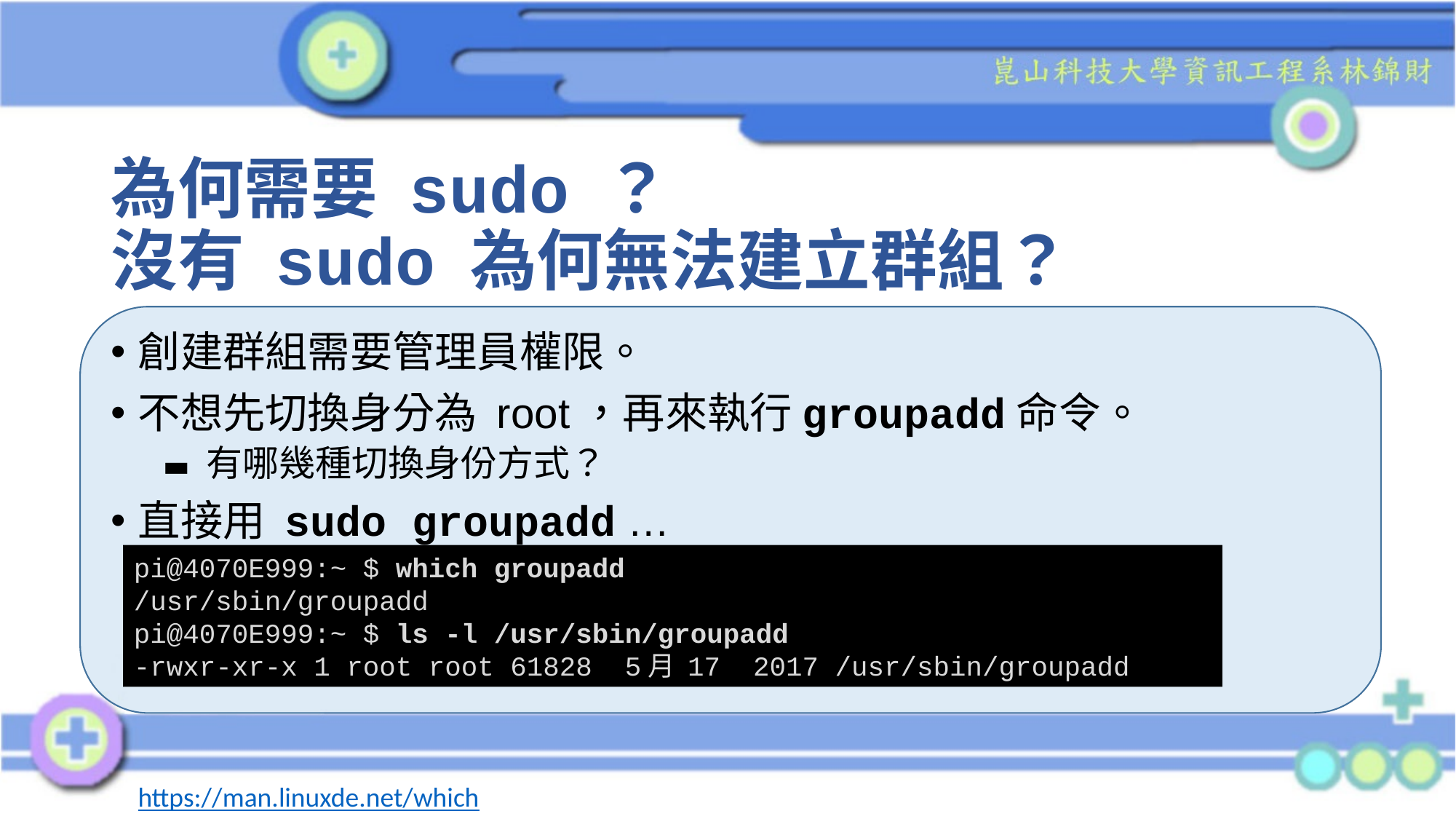

# 為何需要 sudo ？ 沒有 sudo 為何無法建立群組？

創建群組需要管理員權限。
不想先切換身分為 root，再來執行groupadd命令。
有哪幾種切換身份方式？
直接用 sudo groupadd …
pi@4070E999:~ $ which groupadd
/usr/sbin/groupadd
pi@4070E999:~ $ ls -l /usr/sbin/groupadd
-rwxr-xr-x 1 root root 61828  5月 17  2017 /usr/sbin/groupadd
https://man.linuxde.net/which